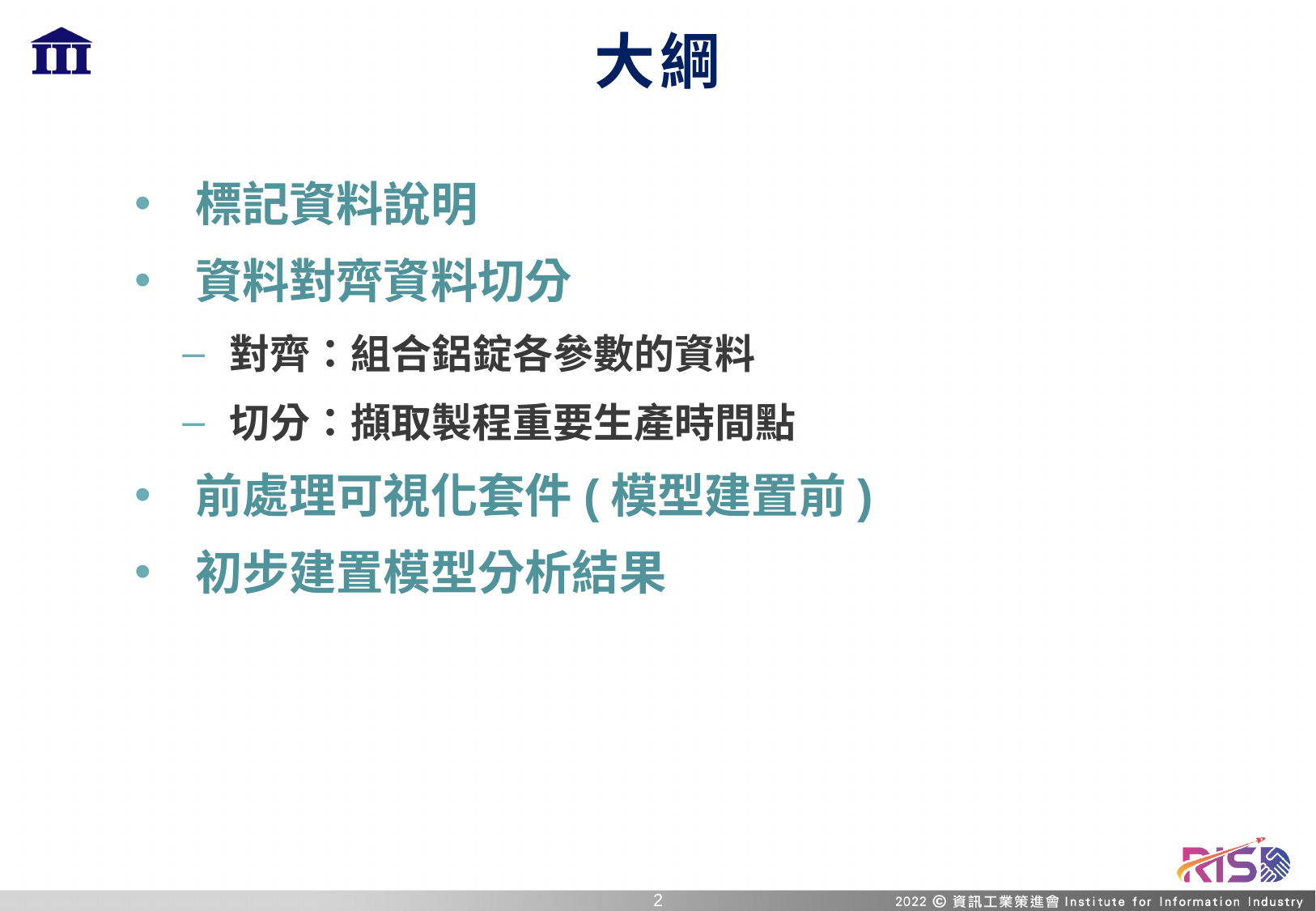

大綱
標記資料說明
資料對齊資料切分
對齊：組合鋁錠各參數的資料
切分：擷取製程重要生產時間點
前處理可視化套件(模型建置前)
初步建置模型分析結果
2